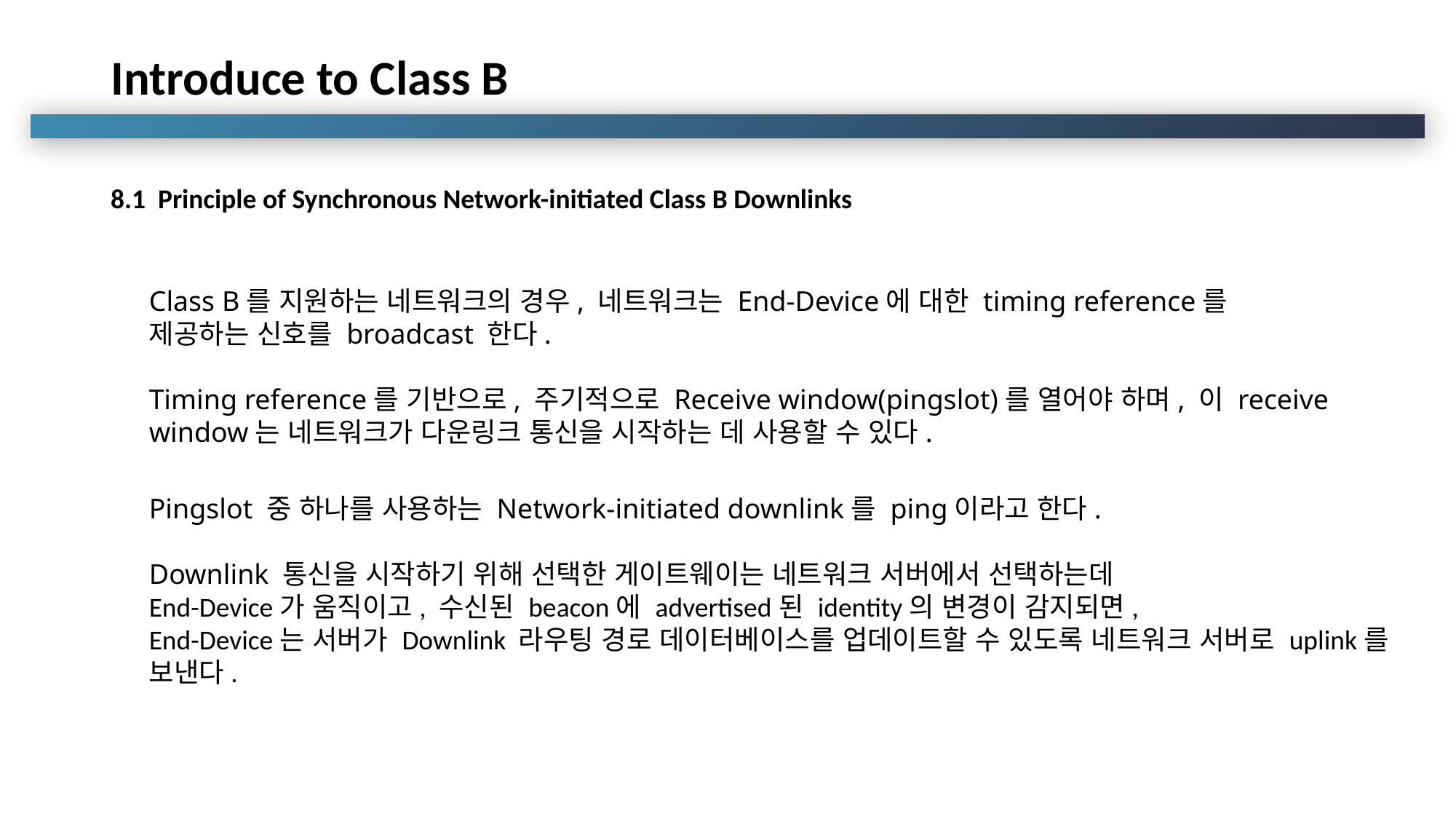

# Introduce to Class B

8.1  Principle of Synchronous Network-initiated Class B Downlinks
Class B를 지원하는 네트워크의 경우, 네트워크는 End-Device에 대한 timing reference를 제공하는 신호를 broadcast 한다.

Timing reference를 기반으로, 주기적으로 Receive window(pingslot)를 열어야 하며, 이 receive window는 네트워크가 다운링크 통신을 시작하는 데 사용할 수 있다.
Pingslot 중 하나를 사용하는 Network-initiated downlink를 ping이라고 한다.

Downlink 통신을 시작하기 위해 선택한 게이트웨이는 네트워크 서버에서 선택하는데
End-Device가 움직이고, 수신된 beacon에 advertised된 identity의 변경이 감지되면,
End-Device는 서버가 Downlink 라우팅 경로 데이터베이스를 업데이트할 수 있도록 네트워크 서버로 uplink를 보낸다.